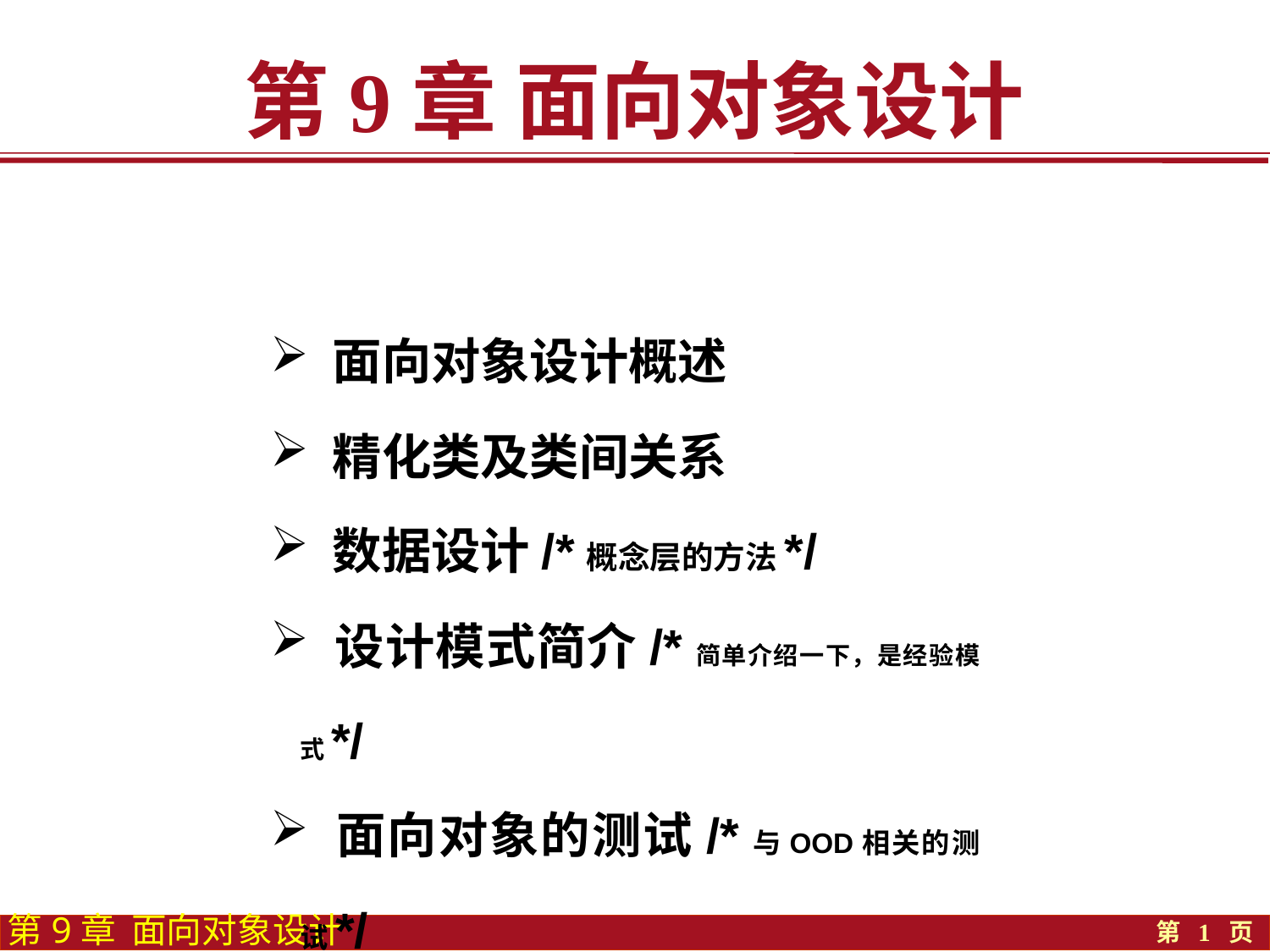

第9章 面向对象设计
 面向对象设计概述
 精化类及类间关系
 数据设计/*概念层的方法*/
 设计模式简介/*简单介绍一下，是经验模式*/
 面向对象的测试/*与OOD相关的测试*/